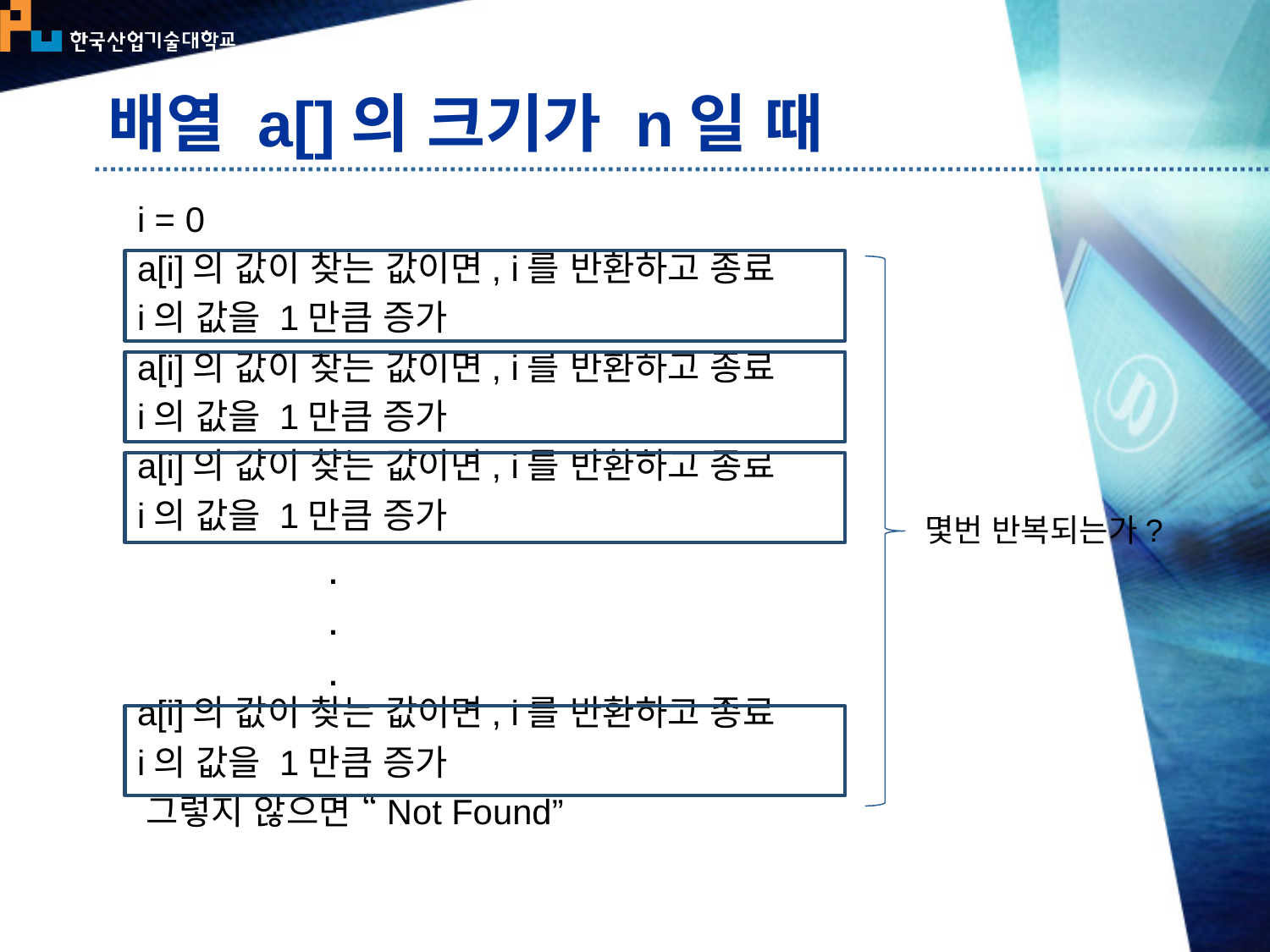

# 배열 a[]의 크기가 n일 때
   i = 0
   a[i]의 값이 찾는 값이면, i를 반환하고 종료
   i의 값을 1만큼 증가
   a[i]의 값이 찾는 값이면, i를 반환하고 종료
   i의 값을 1만큼 증가
   a[i]의 값이 찾는 값이면, i를 반환하고 종료
   i의 값을 1만큼 증가

   a[i]의 값이 찾는 값이면, i를 반환하고 종료
   i의 값을 1만큼 증가
   그렇지 않으면 “Not Found”

몇번 반복되는가?
.
.
.